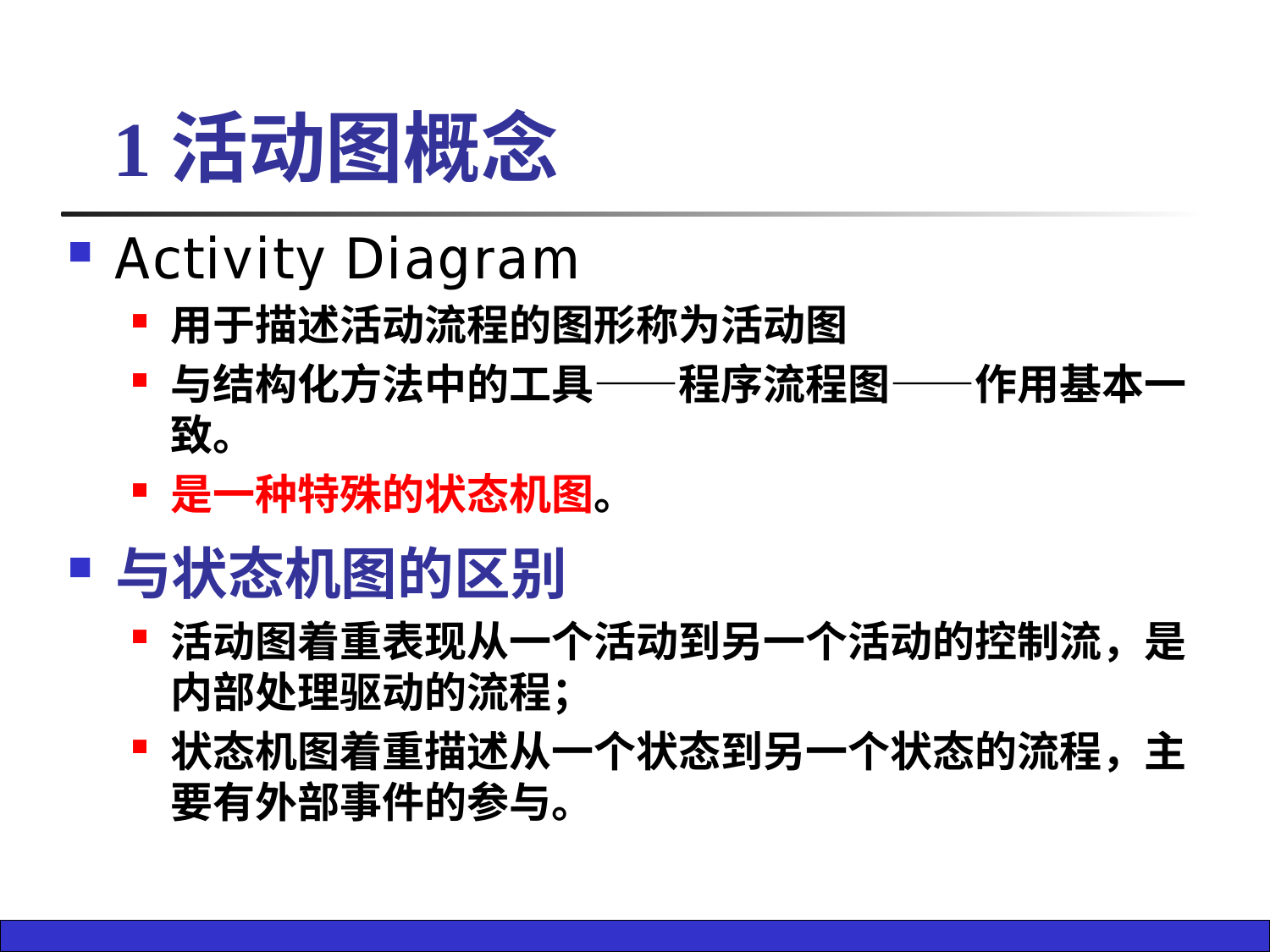

1活动图概念
Activity Diagram
用于描述活动流程的图形称为活动图
与结构化方法中的工具——程序流程图——作用基本一致。
是一种特殊的状态机图。
与状态机图的区别
活动图着重表现从一个活动到另一个活动的控制流，是内部处理驱动的流程；
状态机图着重描述从一个状态到另一个状态的流程，主要有外部事件的参与。